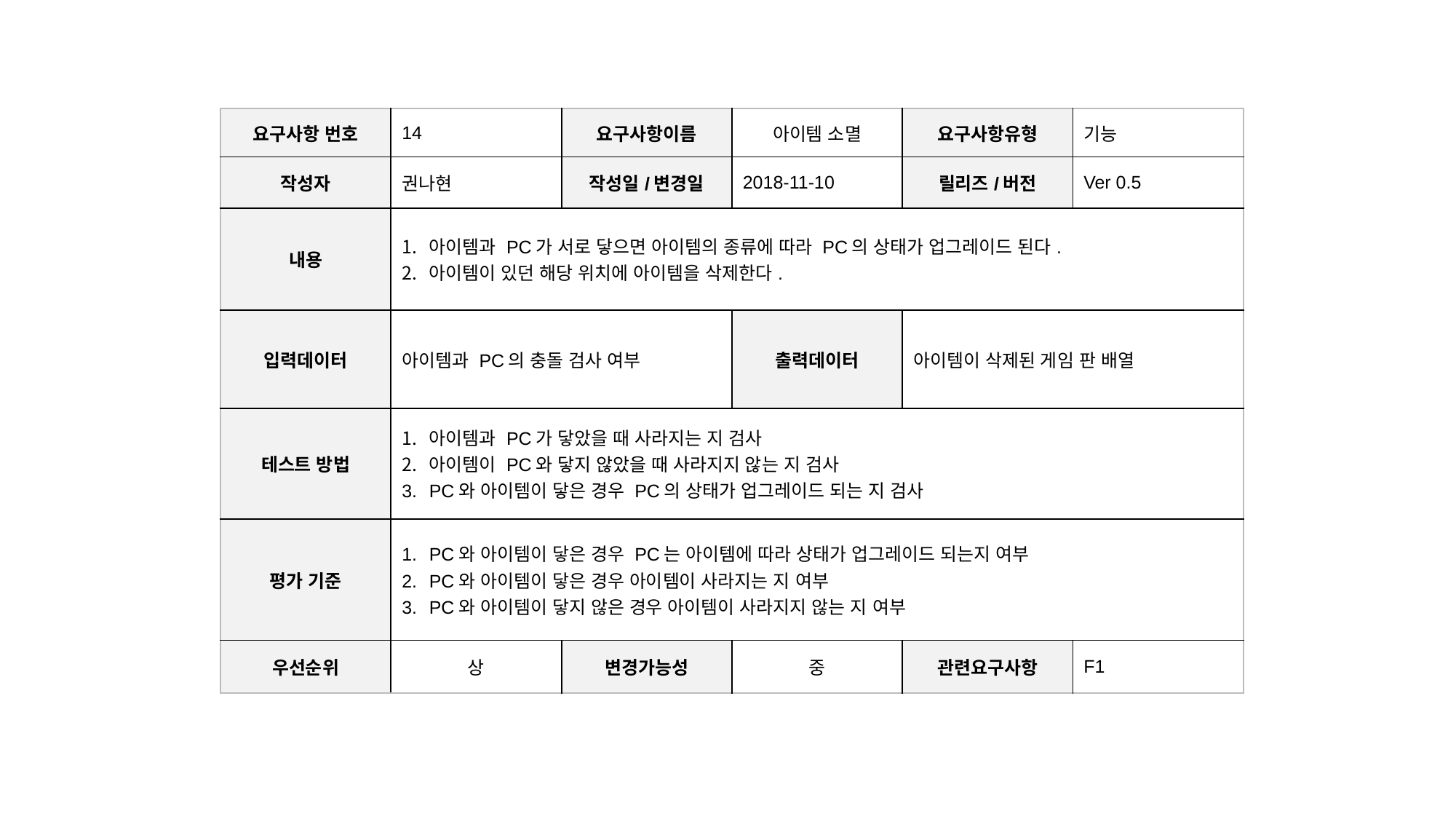

| 요구사항 번호 | 14 | 요구사항이름 | 아이템 소멸 | 요구사항유형 | 기능 |
| --- | --- | --- | --- | --- | --- |
| 작성자 | 권나현 | 작성일/변경일 | 2018-11-10 | 릴리즈/버전 | Ver 0.5 |
| 내용 | 아이템과 PC가 서로 닿으면 아이템의 종류에 따라 PC의 상태가 업그레이드 된다. 아이템이 있던 해당 위치에 아이템을 삭제한다. |  |  |  |  |
| 입력데이터 | 아이템과 PC의 충돌 검사 여부 |  | 출력데이터 | 아이템이 삭제된 게임 판 배열 |  |
| 테스트 방법 | 아이템과 PC가 닿았을 때 사라지는 지 검사 아이템이 PC와 닿지 않았을 때 사라지지 않는 지 검사 PC와 아이템이 닿은 경우 PC의 상태가 업그레이드 되는 지 검사 |  |  |  |  |
| 평가 기준 | PC와 아이템이 닿은 경우 PC는 아이템에 따라 상태가 업그레이드 되는지 여부 PC와 아이템이 닿은 경우 아이템이 사라지는 지 여부 PC와 아이템이 닿지 않은 경우 아이템이 사라지지 않는 지 여부 |  |  |  |  |
| 우선순위 | 상 | 변경가능성 | 중 | 관련요구사항 | F1 |